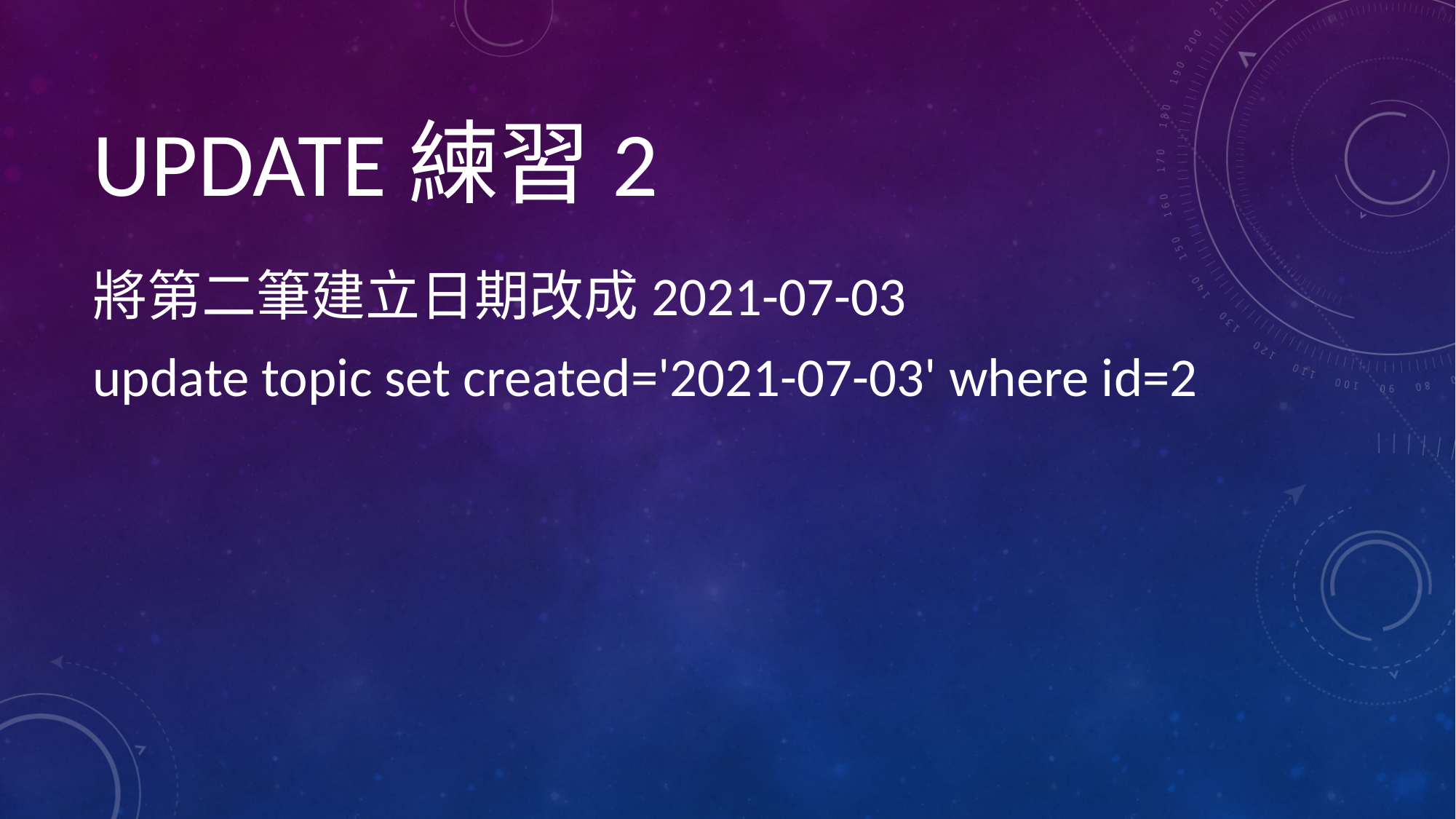

# UPDATE練習2
將第二筆建立日期改成2021-07-03
update topic set created='2021-07-03' where id=2